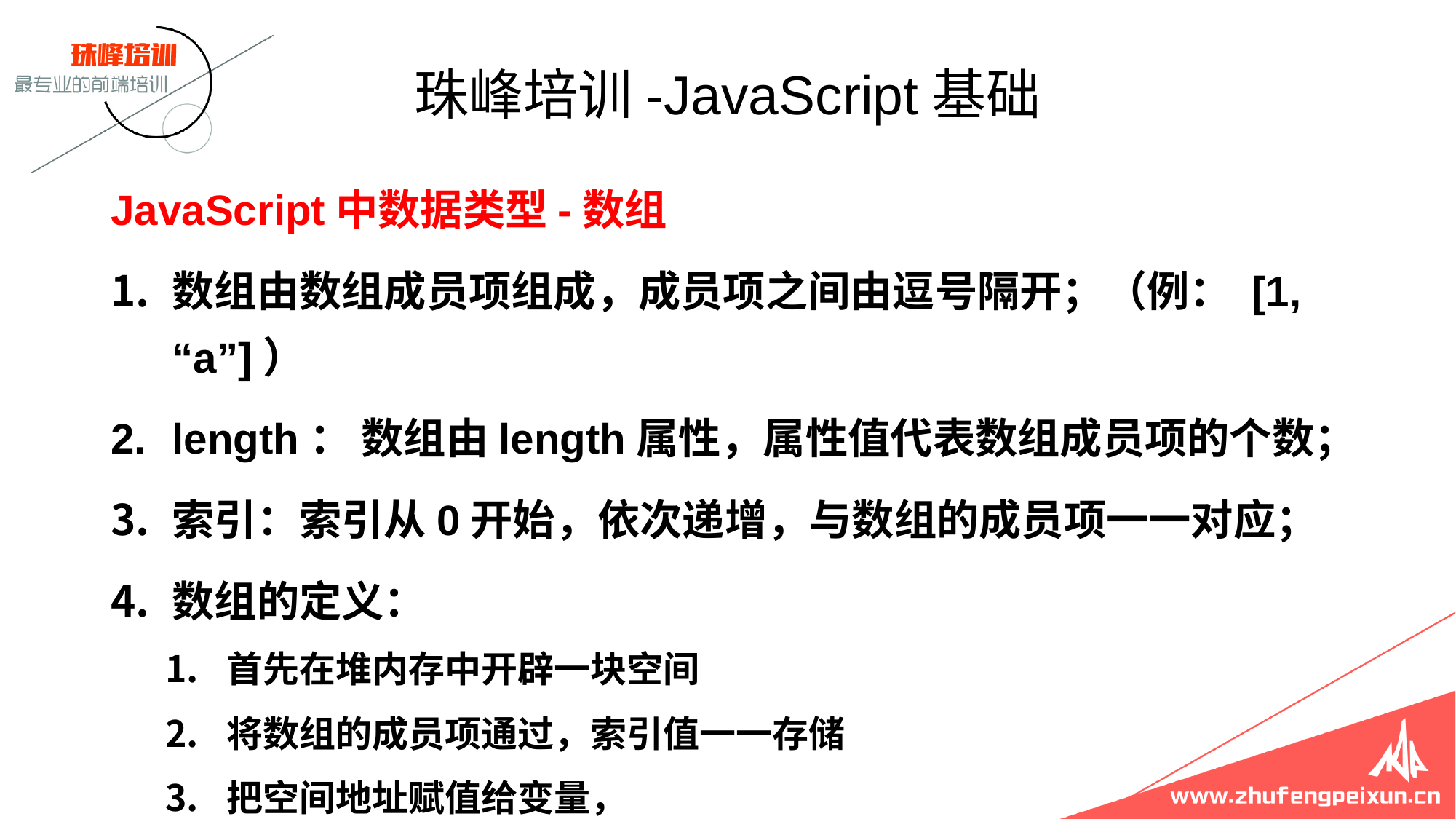

# 珠峰培训-JavaScript基础
JavaScript中数据类型-数组
数组由数组成员项组成，成员项之间由逗号隔开；（例： [1, “a”]）
length： 数组由length属性，属性值代表数组成员项的个数；
索引：索引从0开始，依次递增，与数组的成员项一一对应；
数组的定义：
首先在堆内存中开辟一块空间
将数组的成员项通过，索引值一一存储
把空间地址赋值给变量，